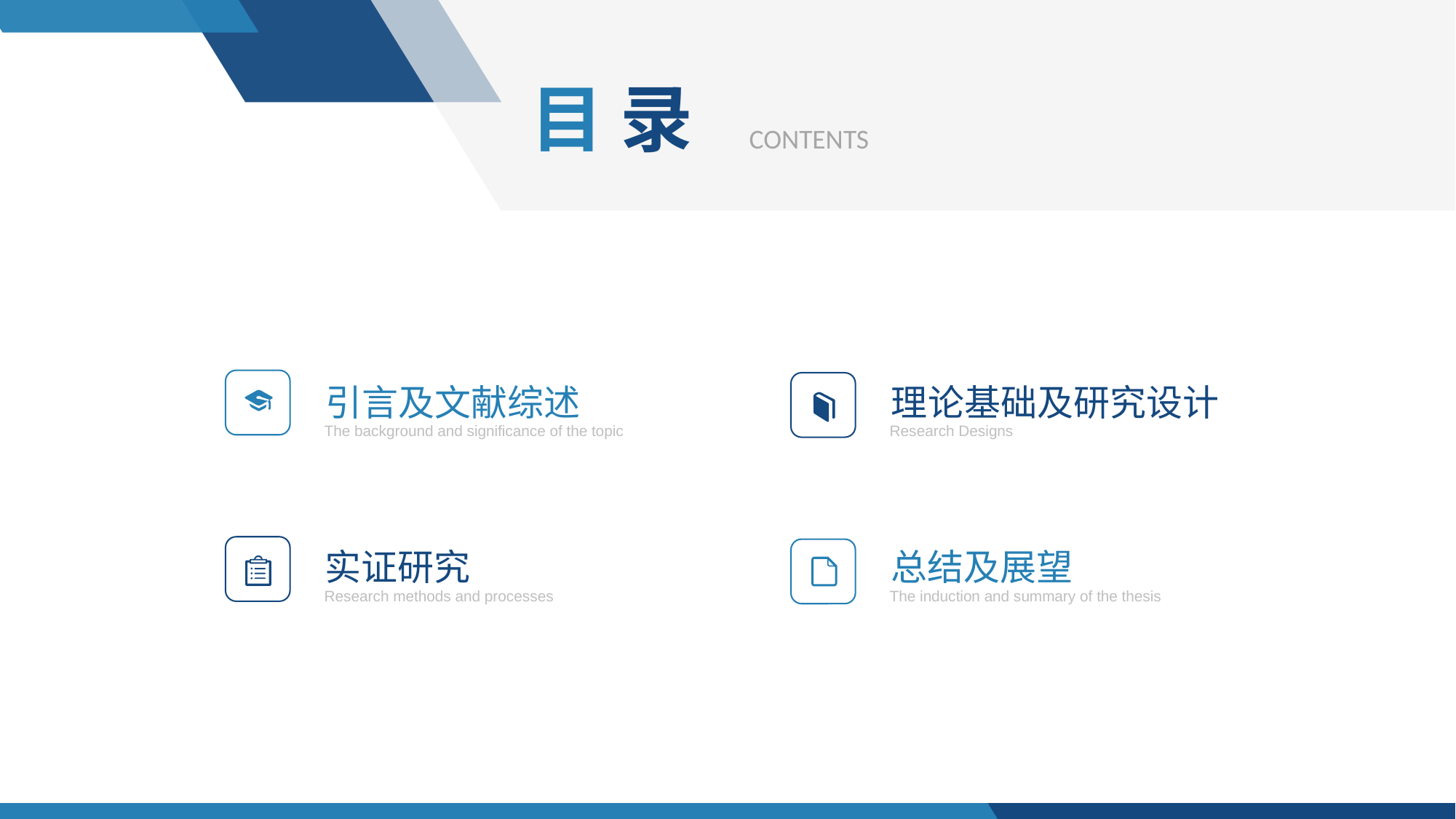

目 录
CONTENTS

引言及文献综述
理论基础及研究设计

The background and significance of the topic
Research Designs

实证研究

总结及展望

Research methods and processes
The induction and summary of the thesis